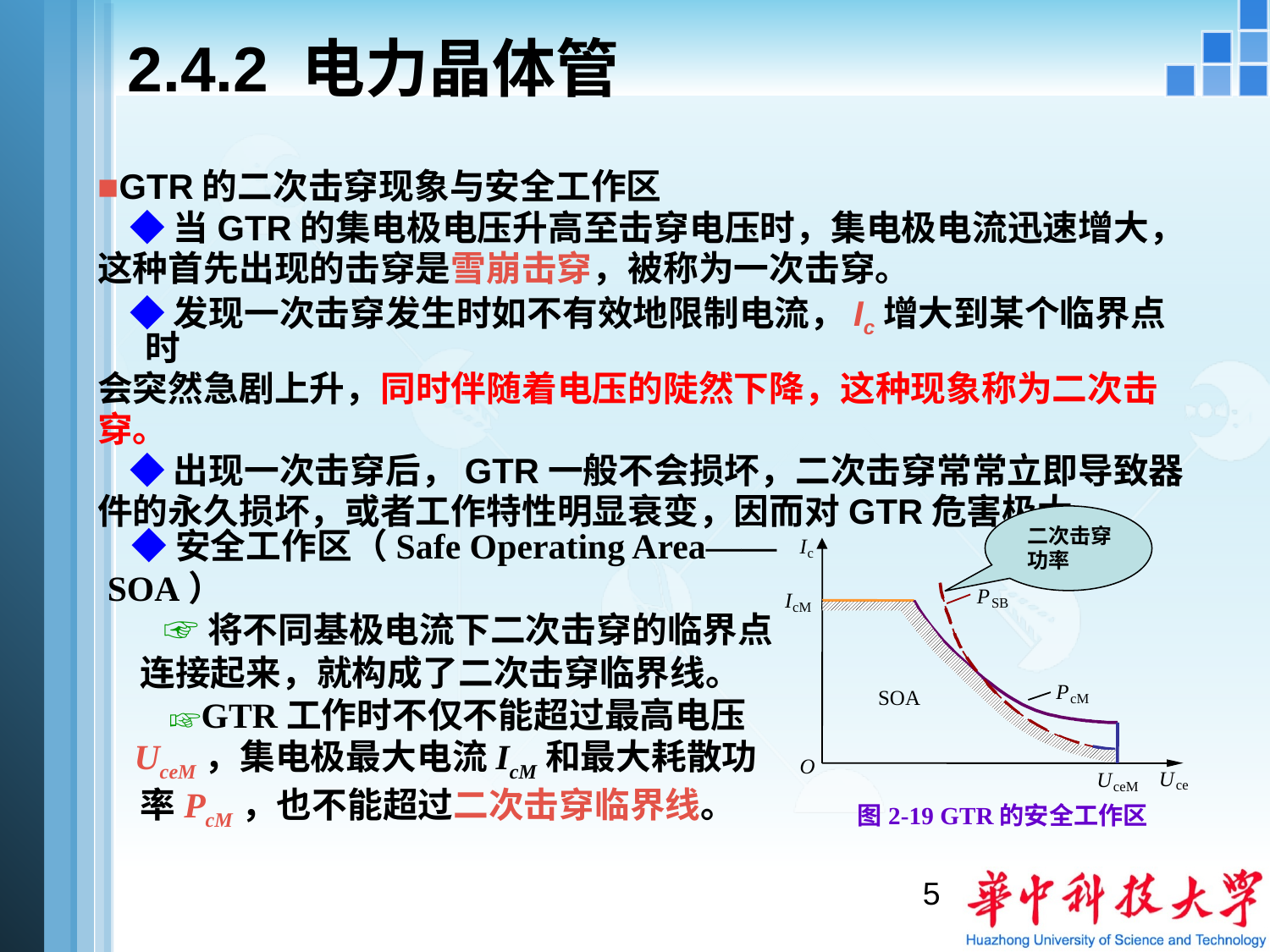

# 2.4.2 电力晶体管
■GTR的二次击穿现象与安全工作区
    ◆当GTR的集电极电压升高至击穿电压时，集电极电流迅速增大，
这种首先出现的击穿是雪崩击穿，被称为一次击穿。
    ◆发现一次击穿发生时如不有效地限制电流，Ic增大到某个临界点时
会突然急剧上升，同时伴随着电压的陡然下降，这种现象称为二次击
穿。
    ◆出现一次击穿后，GTR一般不会损坏，二次击穿常常立即导致器
件的永久损坏，或者工作特性明显衰变，因而对GTR危害极大。

二次击穿功率

   ◆安全工作区（Safe Operating Area——SOA）
       ☞将不同基极电流下二次击穿的临界点
   连接起来，就构成了二次击穿临界线。
       ☞GTR工作时不仅不能超过最高电压
   UceM，集电极最大电流IcM和最大耗散功
   率PcM，也不能超过二次击穿临界线。
I

c

P
I

SB
cM

P

SOA
cM

O

U
U
ce
ceM
图2-19 GTR的安全工作区
5